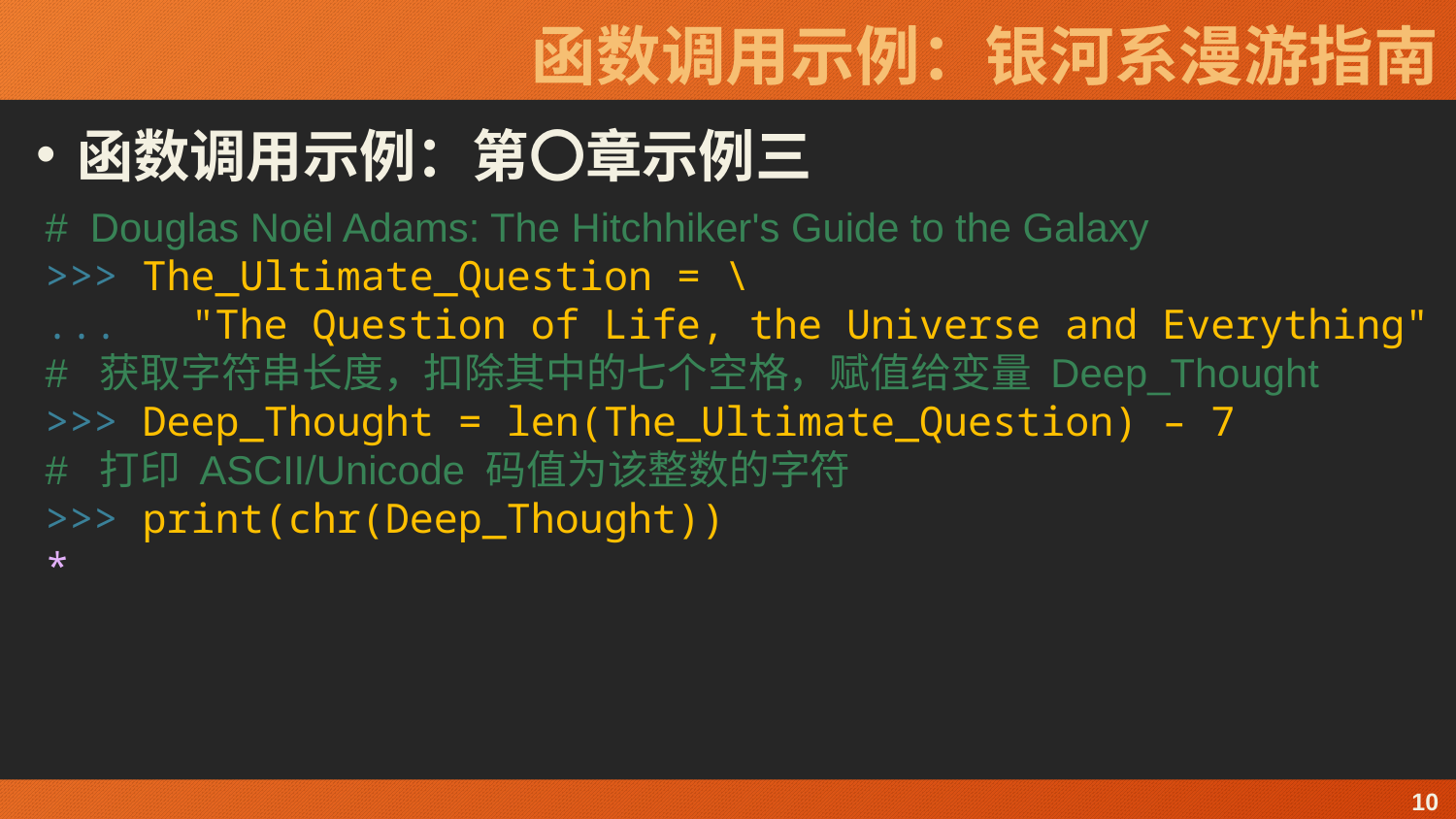

# 函数调用示例：银河系漫游指南
函数调用示例：第〇章示例三
#  Douglas Noël Adams: The Hitchhiker's Guide to the Galaxy
>>> The_Ultimate_Question = \
...   "The Question of Life, the Universe and Everything"
#  获取字符串长度，扣除其中的七个空格，赋值给变量 Deep_Thought
>>> Deep_Thought = len(The_Ultimate_Question) – 7
#  打印 ASCII/Unicode 码值为该整数的字符
>>> print(chr(Deep_Thought))
*
10